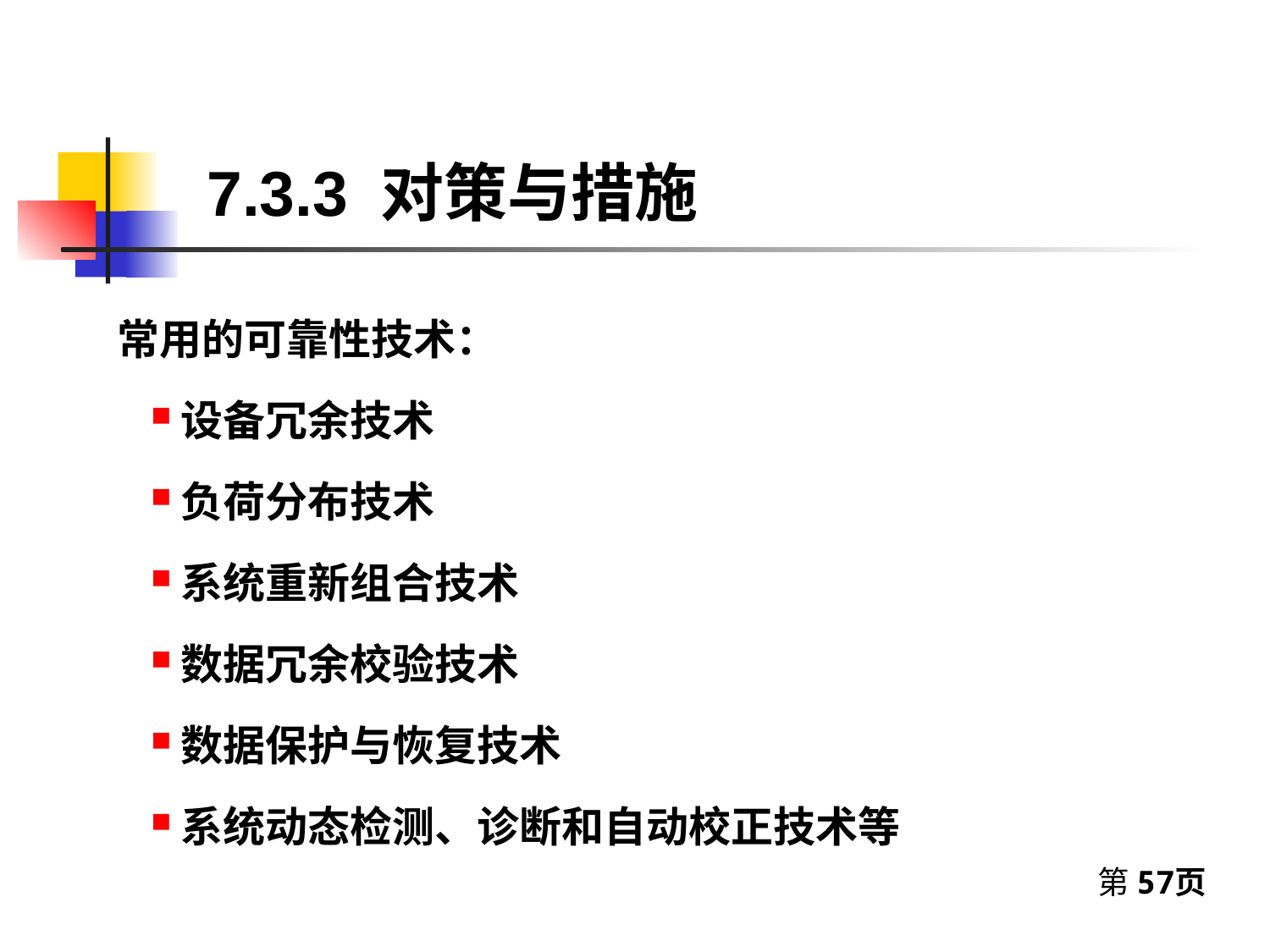

7.3.3 对策与措施
常用的可靠性技术：
设备冗余技术
负荷分布技术
系统重新组合技术
数据冗余校验技术
数据保护与恢复技术
系统动态检测、诊断和自动校正技术等